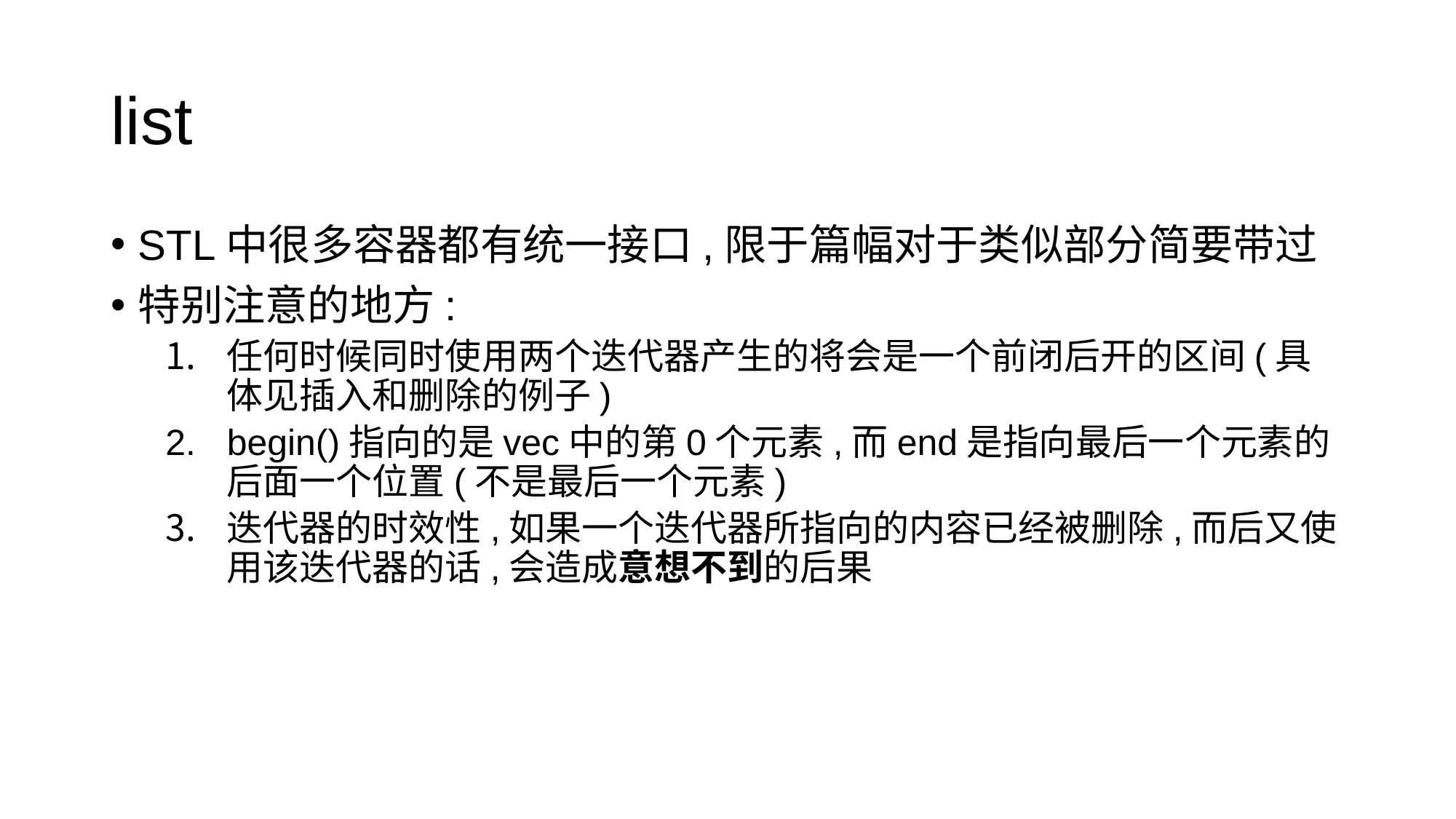

# list
STL中很多容器都有统一接口,限于篇幅对于类似部分简要带过
特别注意的地方:
任何时候同时使用两个迭代器产生的将会是一个前闭后开的区间(具体见插入和删除的例子)
begin()指向的是vec中的第0个元素,而end是指向最后一个元素的后面一个位置(不是最后一个元素)
迭代器的时效性,如果一个迭代器所指向的内容已经被删除,而后又使用该迭代器的话,会造成意想不到的后果